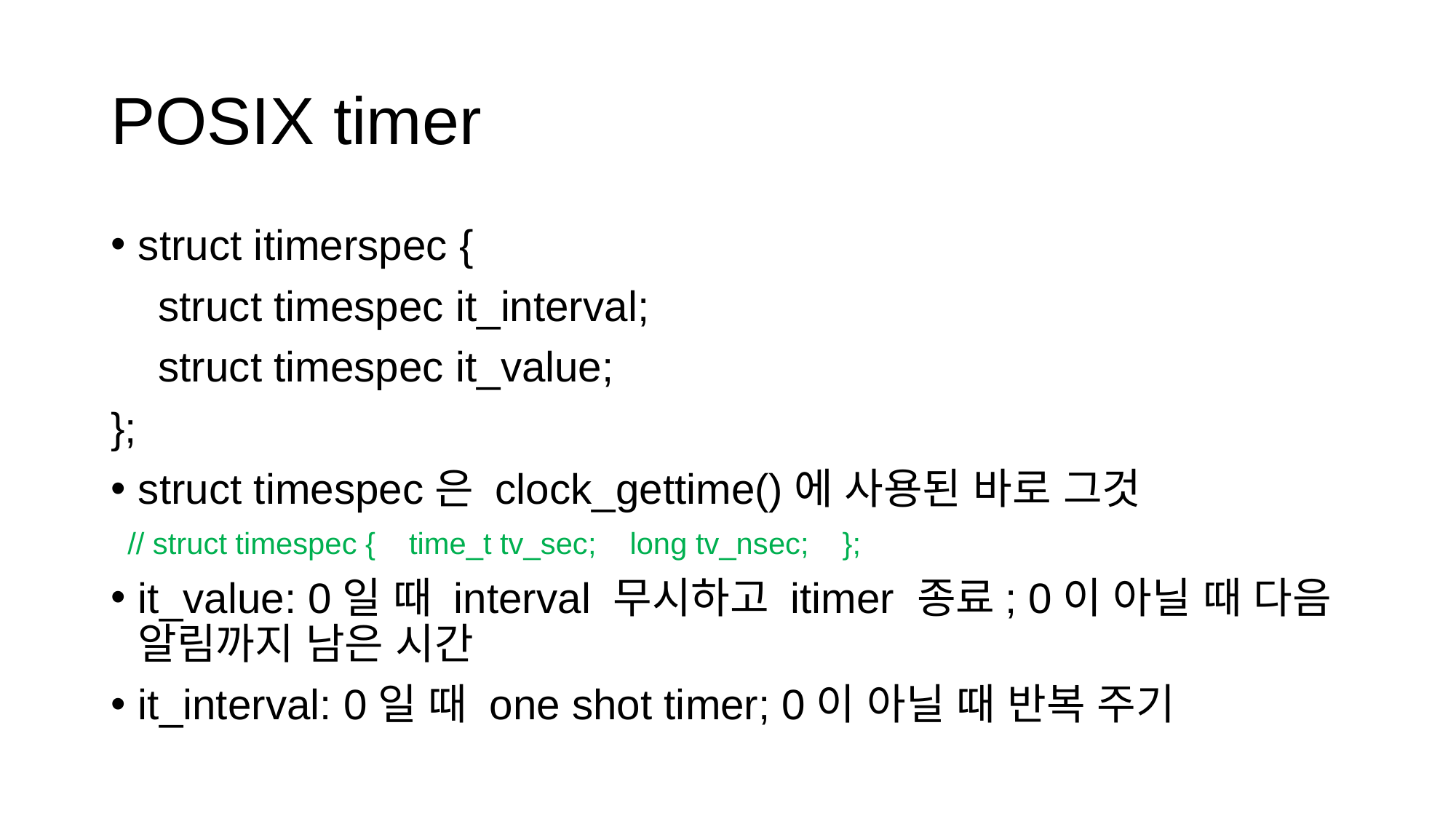

# POSIX timer
struct itimerspec {
    struct timespec it_interval;
    struct timespec it_value;
};
struct timespec은 clock_gettime()에 사용된 바로 그것
  // struct timespec {    time_t tv_sec;    long tv_nsec;    };
it_value: 0일 때 interval 무시하고 itimer 종료; 0이 아닐 때 다음 알림까지 남은 시간
it_interval: 0일 때 one shot timer; 0이 아닐 때 반복 주기